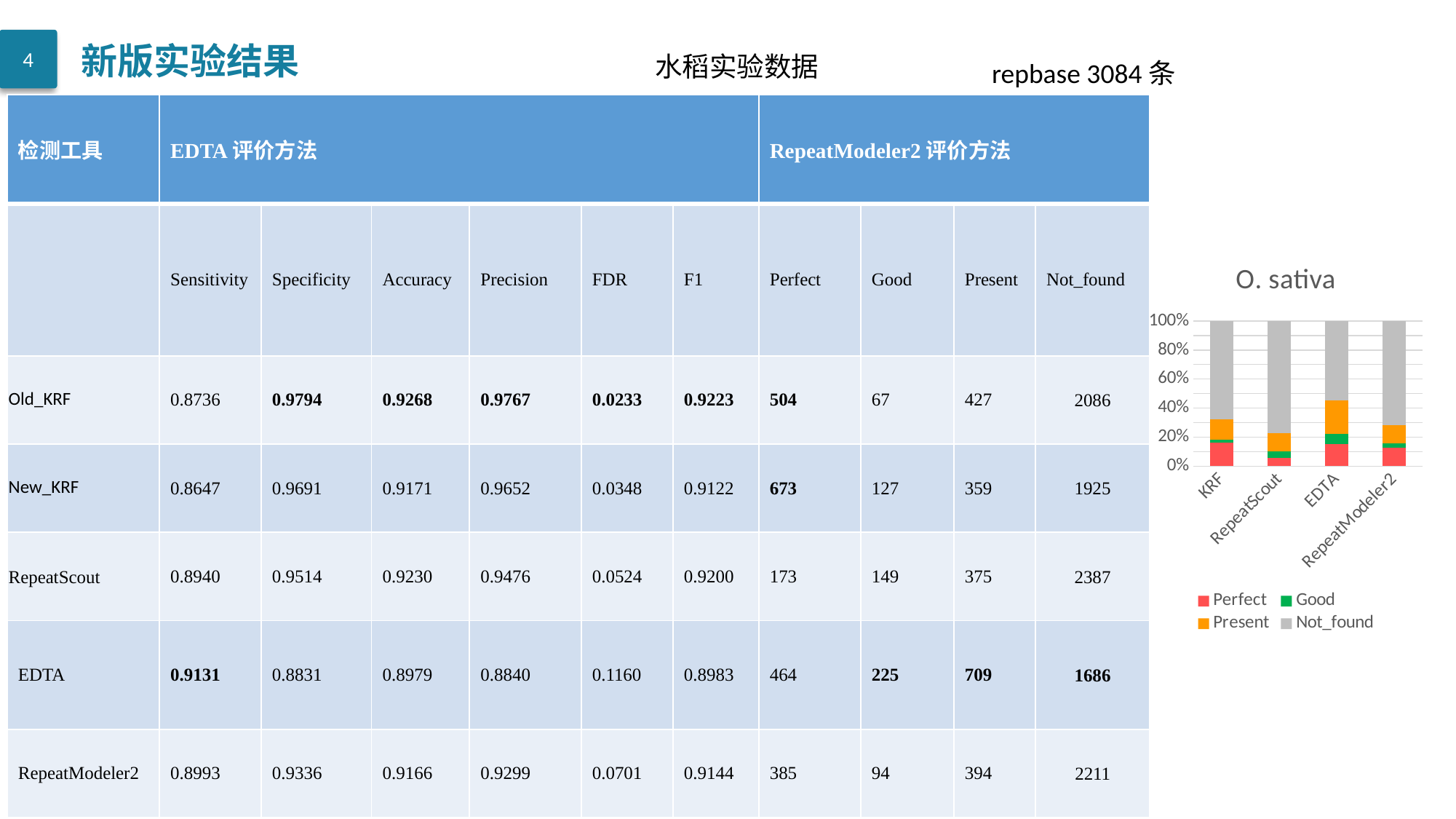

4
新版实验结果
水稻实验数据
repbase 3084条
| 检测工具 | EDTA评价方法 |  |  |  |  |  | RepeatModeler2评价方法 |  |  |  |
| --- | --- | --- | --- | --- | --- | --- | --- | --- | --- | --- |
|  | Sensitivity | Specificity | Accuracy | Precision | FDR | F1 | Perfect | Good | Present | Not\_found |
| Old\_KRF | 0.8736 | 0.9794 | 0.9268 | 0.9767 | 0.0233 | 0.9223 | 504 | 67 | 427 | 2086 |
| New\_KRF | 0.8647 | 0.9691 | 0.9171 | 0.9652 | 0.0348 | 0.9122 | 673 | 127 | 359 | 1925 |
| RepeatScout | 0.8940 | 0.9514 | 0.9230 | 0.9476 | 0.0524 | 0.9200 | 173 | 149 | 375 | 2387 |
| EDTA | 0.9131 | 0.8831 | 0.8979 | 0.8840 | 0.1160 | 0.8983 | 464 | 225 | 709 | 1686 |
| RepeatModeler2 | 0.8993 | 0.9336 | 0.9166 | 0.9299 | 0.0701 | 0.9144 | 385 | 94 | 394 | 2211 |

### Chart: O. sativa

| Category | Perfect | Good | Present | Not_found |
|---|---|---|---|---|
| KRF | 0.163424125 | 0.021725032 | 0.13845655 | 0.676394293 |
| RepeatScout | 0.056095979 | 0.048313878 | 0.121595331 | 0.773994812 |
| EDTA | 0.150453956 | 0.072957198 | 0.229896239 | 0.546692607 |
| RepeatModeler2 | 0.124837873 | 0.030479896 | 0.127756161 | 0.71692607 |
报告人： 胡康